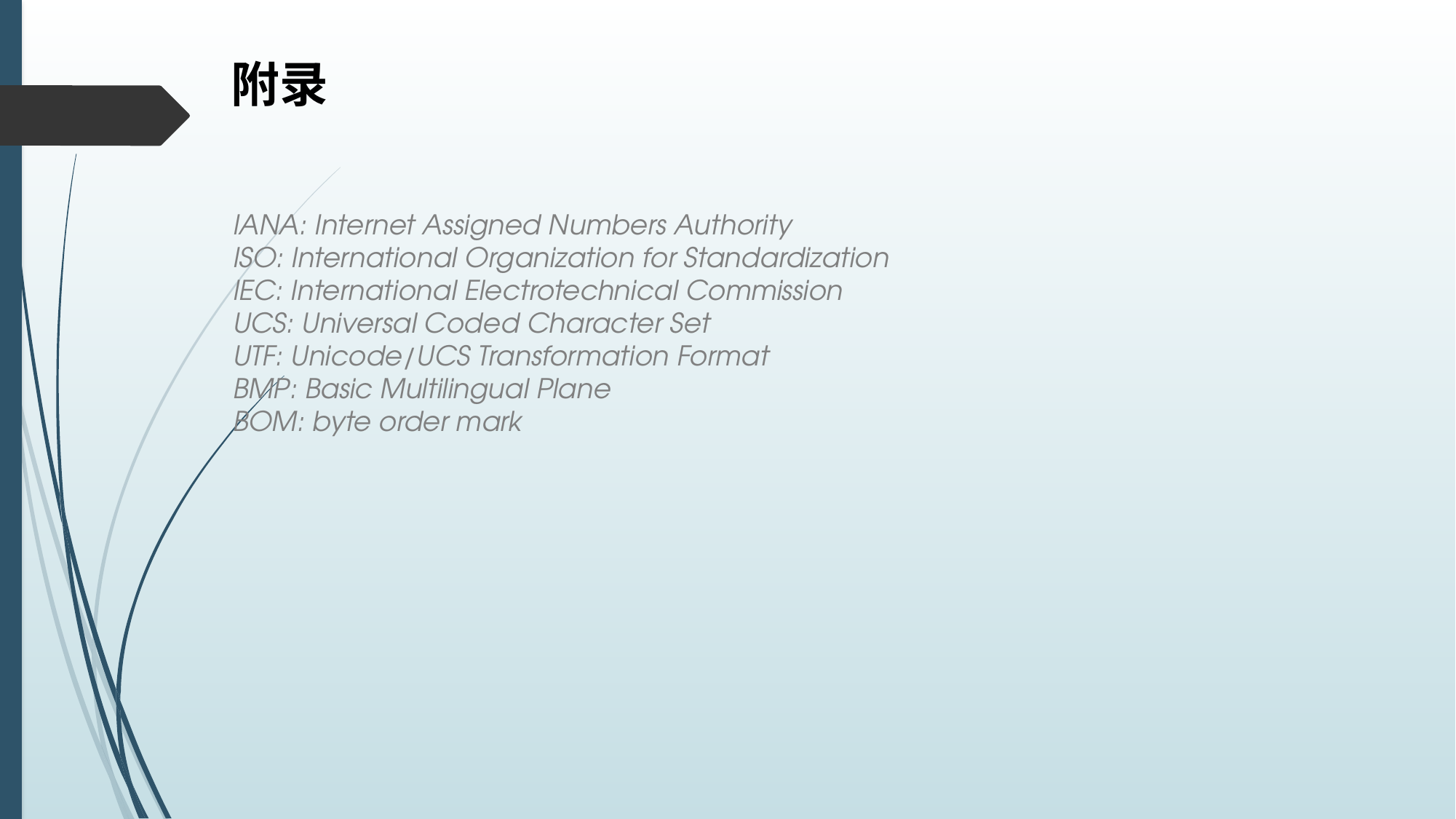

附录
IANA: Internet Assigned Numbers Authority
ISO: International Organization for Standardization
IEC: International Electrotechnical Commission
UCS: Universal Coded Character Set
UTF: Unicode/UCS Transformation Format
BMP: Basic Multilingual Plane
BOM: byte order mark